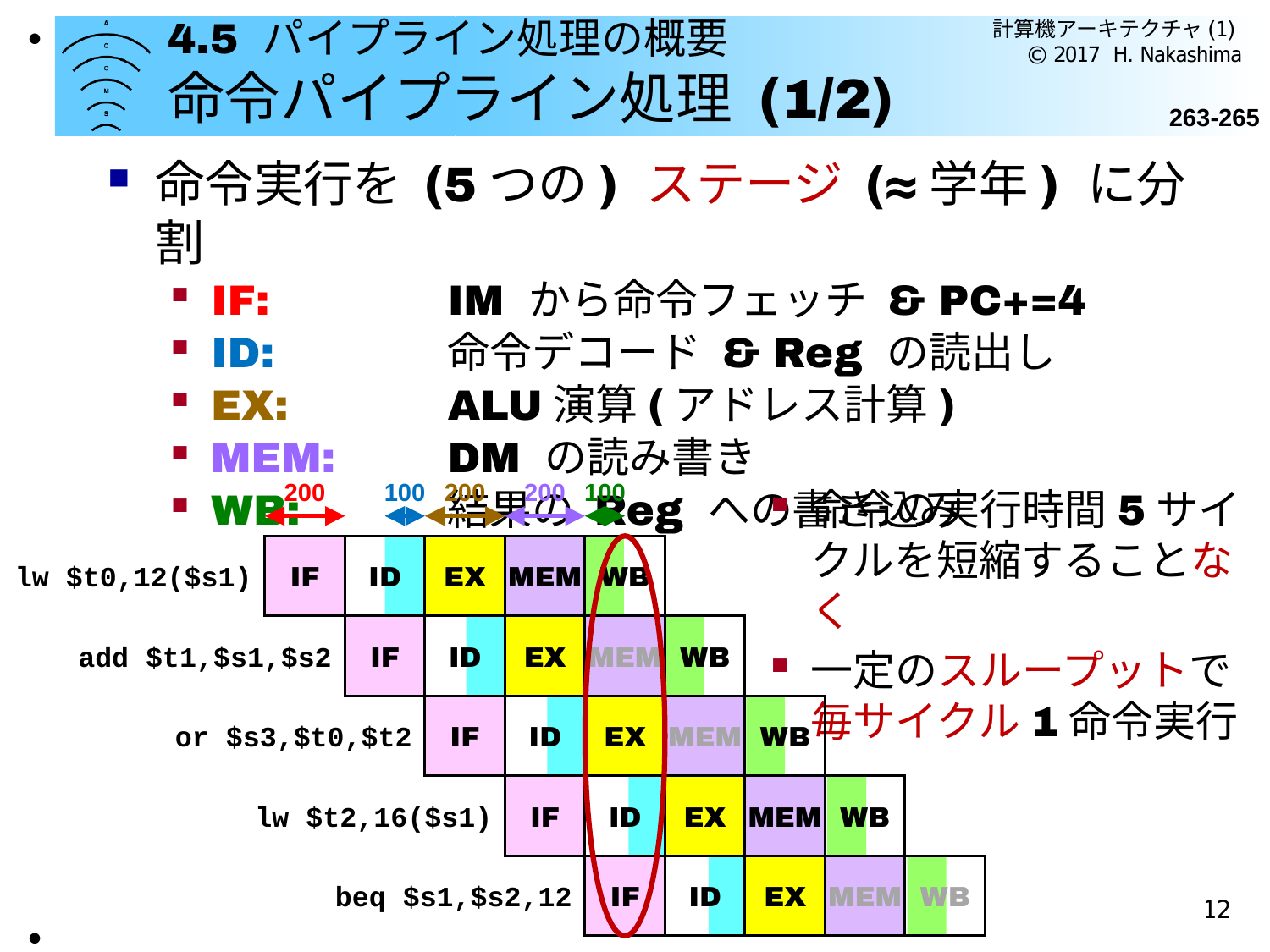

計算機アーキテクチャ(1)  © 2017  H. Nakashima
●
# 4.5 パイプライン処理の概要 命令パイプライン処理 (1/2)
263-265
命令実行を (5つの) ステージ (≈学年) に分割
IF:	IM から命令フェッチ & PC+=4
ID:	命令デコード & Reg の読出し
EX:	ALU演算(アドレス計算)
MEM:	DM の読み書き
WB:	結果の Reg への書き込み
命令の実行時間5サイクルを短縮することなく
一定のスループットで  毎サイクル1命令実行
200
100
200
200
100
lw $t0,12($s1)
IF
ID

EX
MEM

WB

add $t1,$s1,$s2
IF
ID

EX
MEM

WB
or $s3,$t0,$t2
IF
ID

EX
MEM
WB

lw $t2,16($s1)
IF
ID

EX
MEM
WB

beq $s1,$s2,12
IF
ID

EX
MEM
WB

12
●